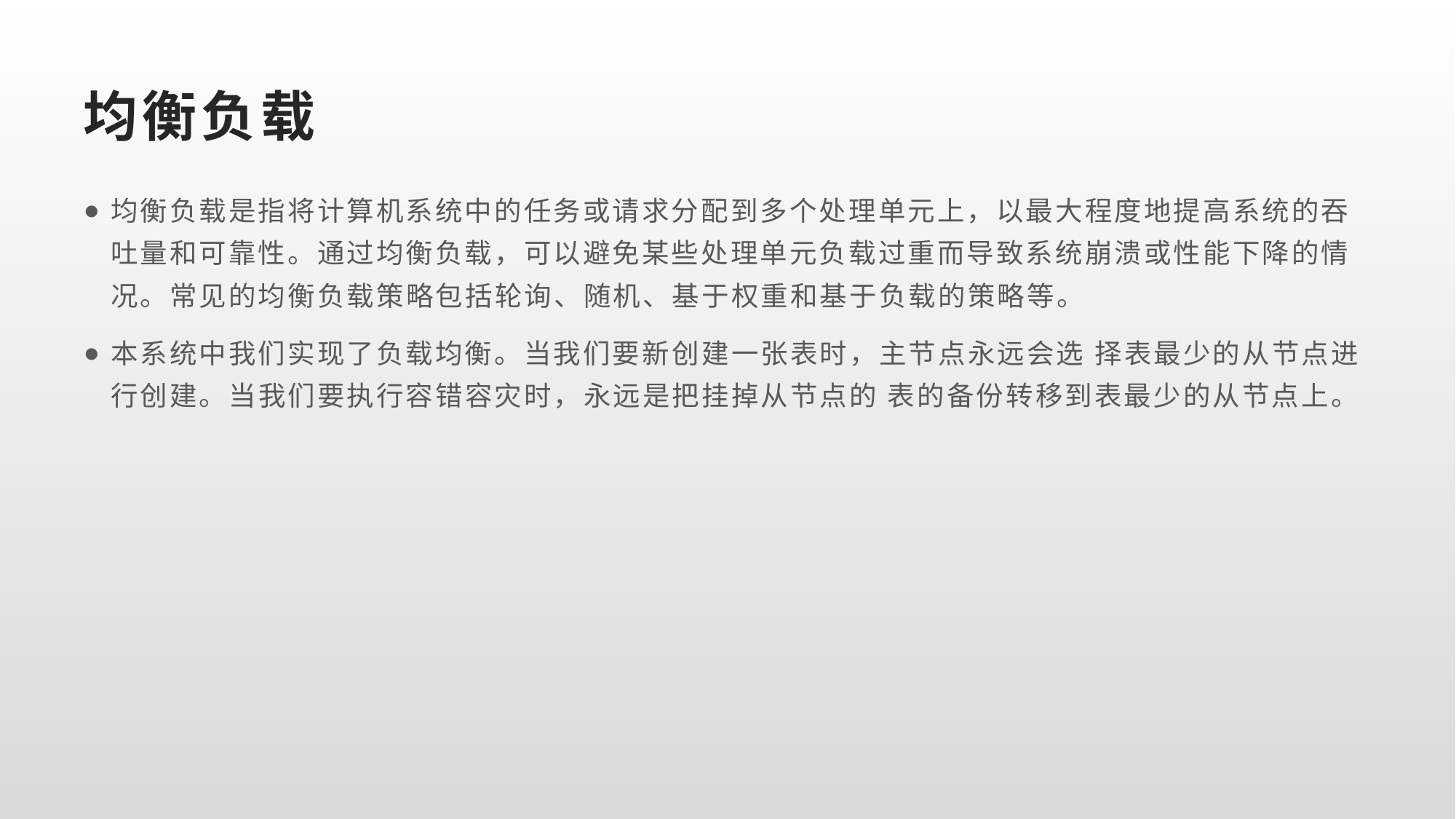

# 均衡负载
均衡负载是指将计算机系统中的任务或请求分配到多个处理单元上，以最大程度地提高系统的吞吐量和可靠性。通过均衡负载，可以避免某些处理单元负载过重而导致系统崩溃或性能下降的情况。常见的均衡负载策略包括轮询、随机、基于权重和基于负载的策略等。
本系统中我们实现了负载均衡。当我们要新创建一张表时，主节点永远会选 择表最少的从节点进行创建。当我们要执行容错容灾时，永远是把挂掉从节点的 表的备份转移到表最少的从节点上。